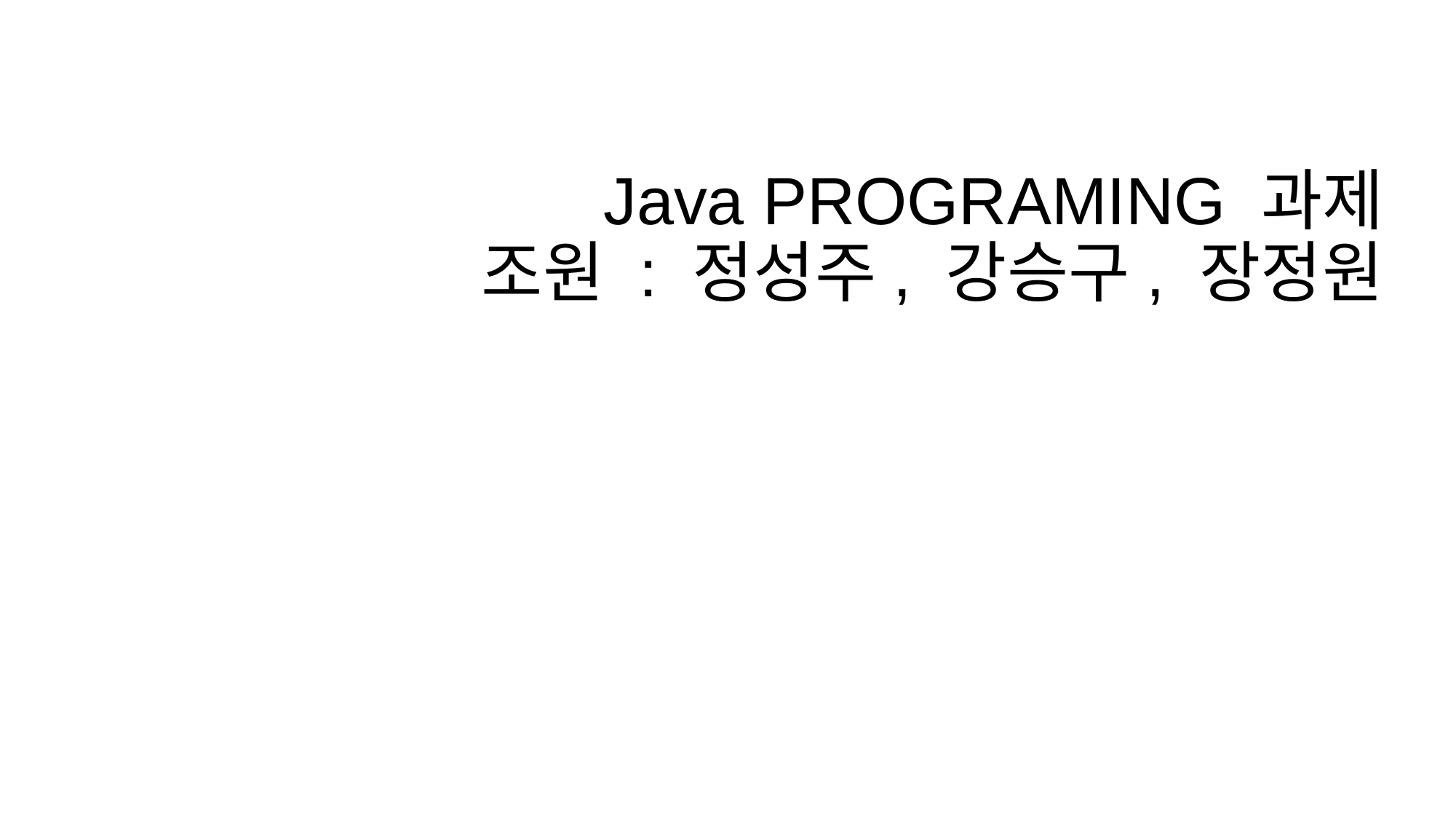

# Java PROGRAMING 과제 조원 : 정성주, 강승구, 장정원